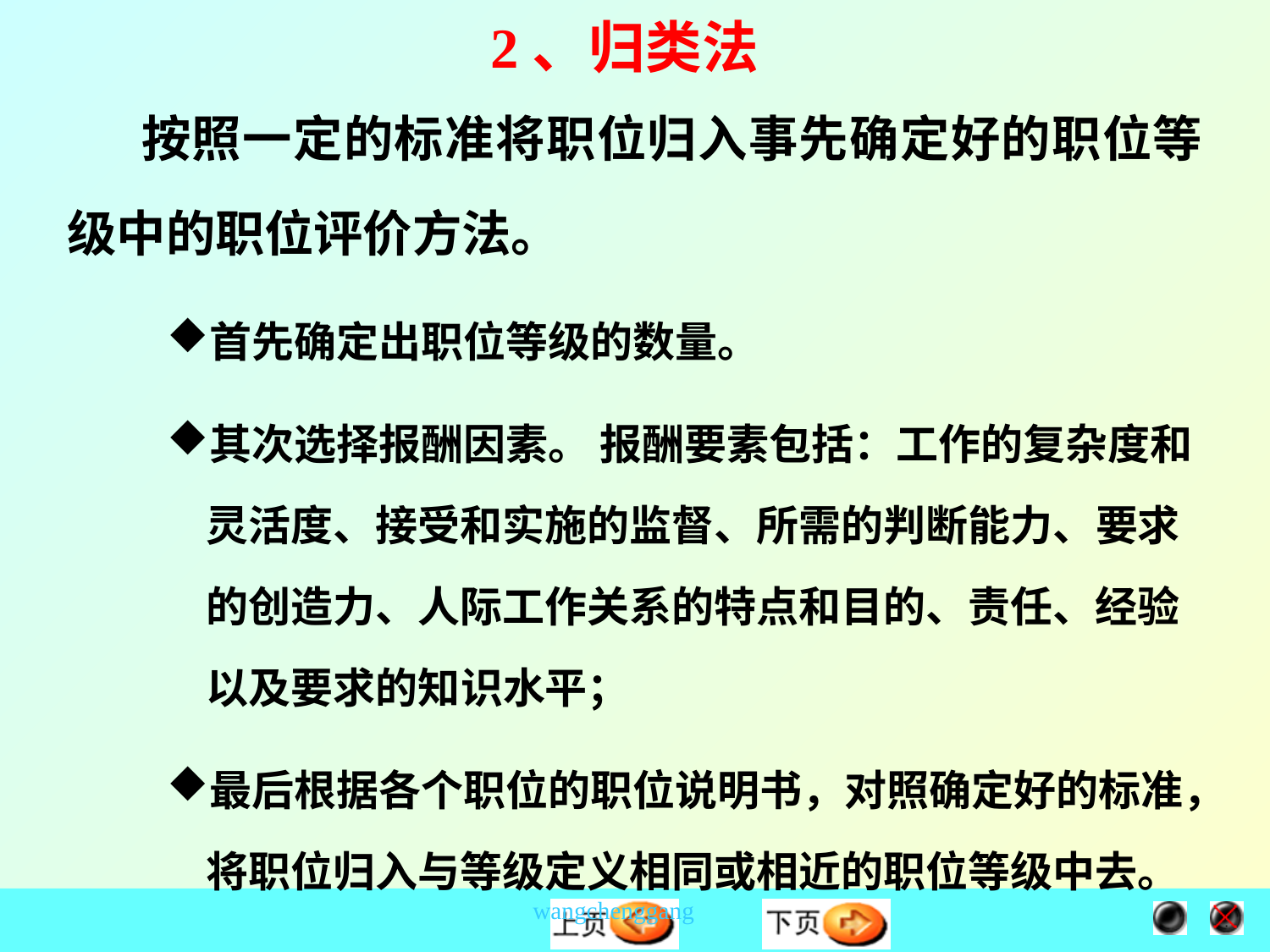

# 2、归类法
按照一定的标准将职位归入事先确定好的职位等级中的职位评价方法。
首先确定出职位等级的数量。
其次选择报酬因素。 报酬要素包括：工作的复杂度和灵活度、接受和实施的监督、所需的判断能力、要求的创造力、人际工作关系的特点和目的、责任、经验以及要求的知识水平；
最后根据各个职位的职位说明书，对照确定好的标准，将职位归入与等级定义相同或相近的职位等级中去。
wangchenggang